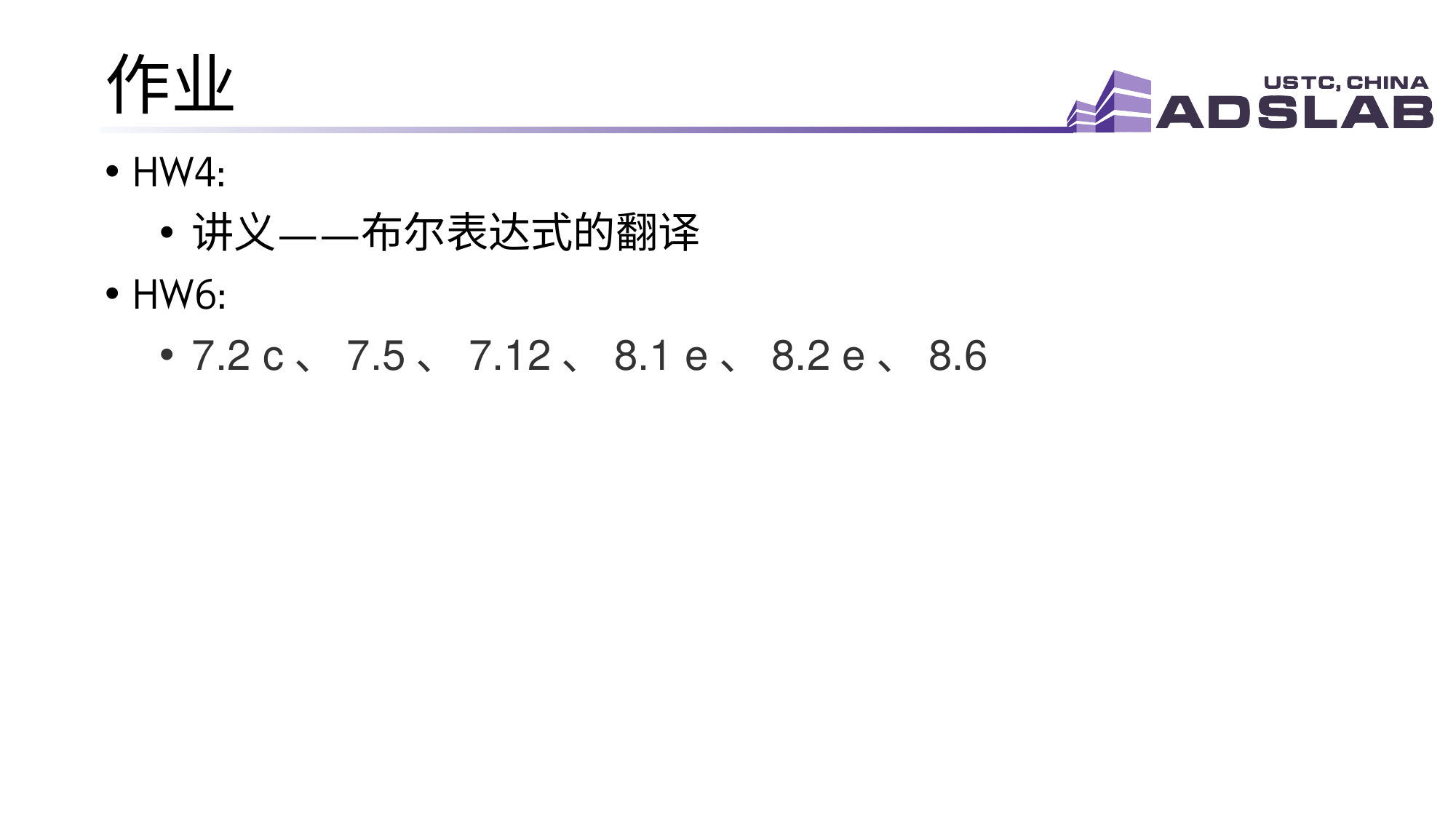

# 作业
HW4:
讲义——布尔表达式的翻译
HW6:
7.2 c、7.5、7.12、8.1 e、8.2 e、8.6